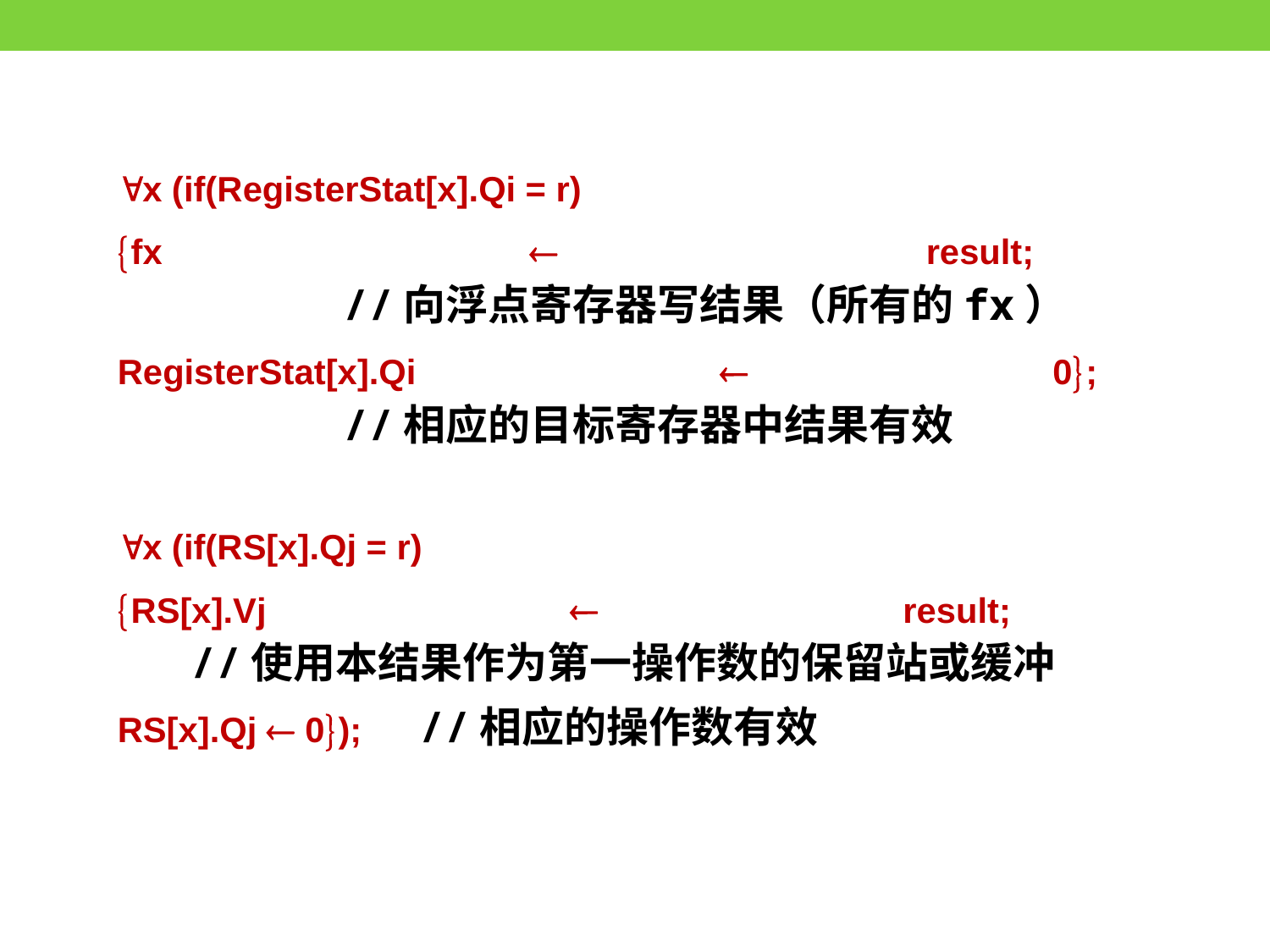

84
∀x (if(RegisterStat[x].Qi = r)
{fx ← result;
       //向浮点寄存器写结果（所有的fx）
RegisterStat[x].Qi ← 0};
       //相应的目标寄存器中结果有效

∀x (if(RS[x].Qj = r)
{RS[x].Vj ← result;
 //使用本结果作为第一操作数的保留站或缓冲
RS[x].Qj ← 0});	//相应的操作数有效